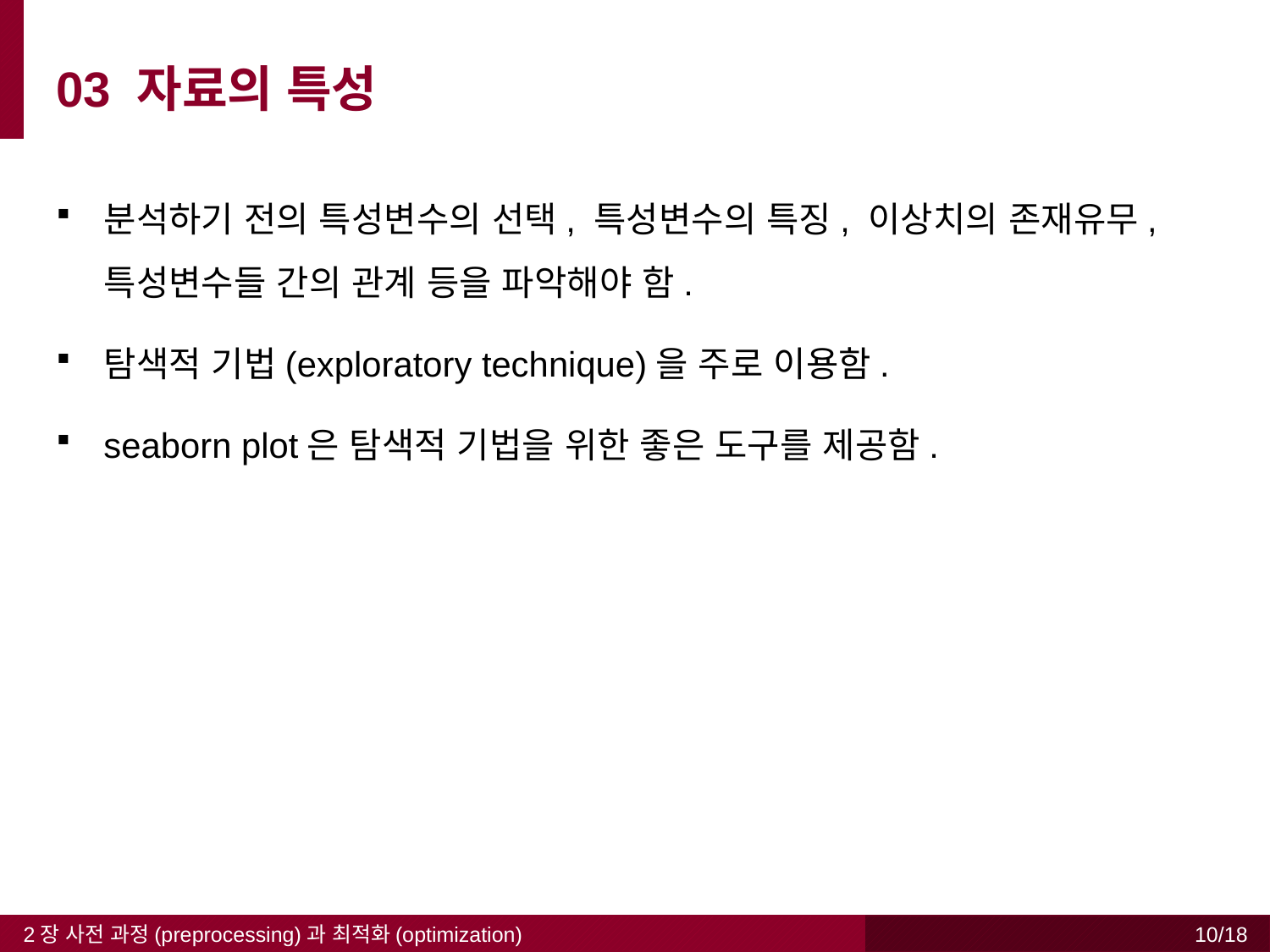

03 자료의 특성
분석하기 전의 특성변수의 선택, 특성변수의 특징, 이상치의 존재유무, 특성변수들 간의 관계 등을 파악해야 함.
탐색적 기법(exploratory technique)을 주로 이용함.
seaborn plot은 탐색적 기법을 위한 좋은 도구를 제공함.
2장 사전 과정(preprocessing)과 최적화(optimization)
10/18